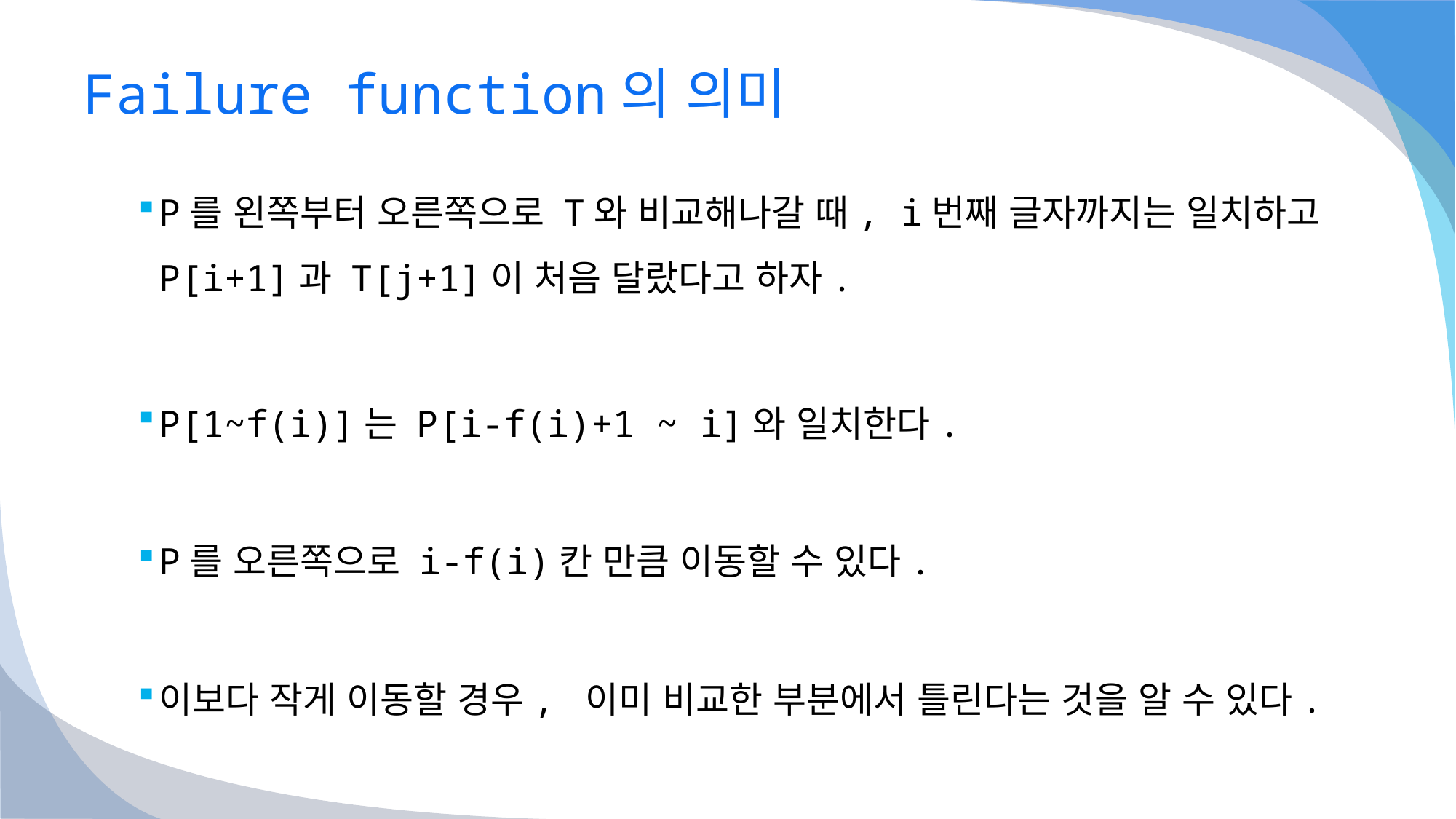

# Failure function의 의미
P를 왼쪽부터 오른쪽으로 T와 비교해나갈 때, i번째 글자까지는 일치하고 P[i+1]과 T[j+1]이 처음 달랐다고 하자.

P[1~f(i)]는 P[i-f(i)+1 ~ i]와 일치한다.

P를 오른쪽으로 i-f(i)칸 만큼 이동할 수 있다.

이보다 작게 이동할 경우, 이미 비교한 부분에서 틀린다는 것을 알 수 있다.